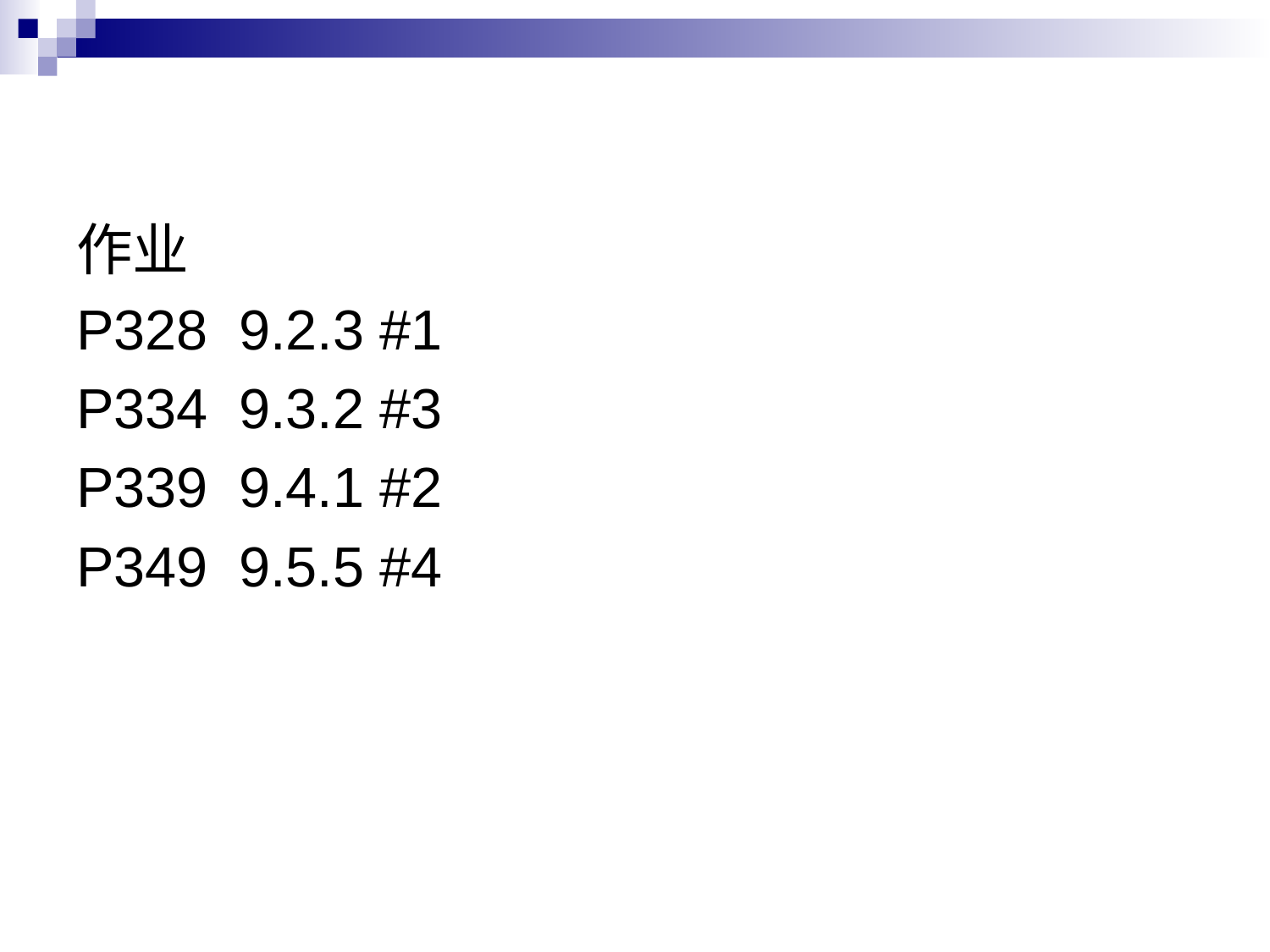

作业
P328  9.2.3 #1
P334  9.3.2 #3
P339  9.4.1 #2
P349  9.5.5 #4